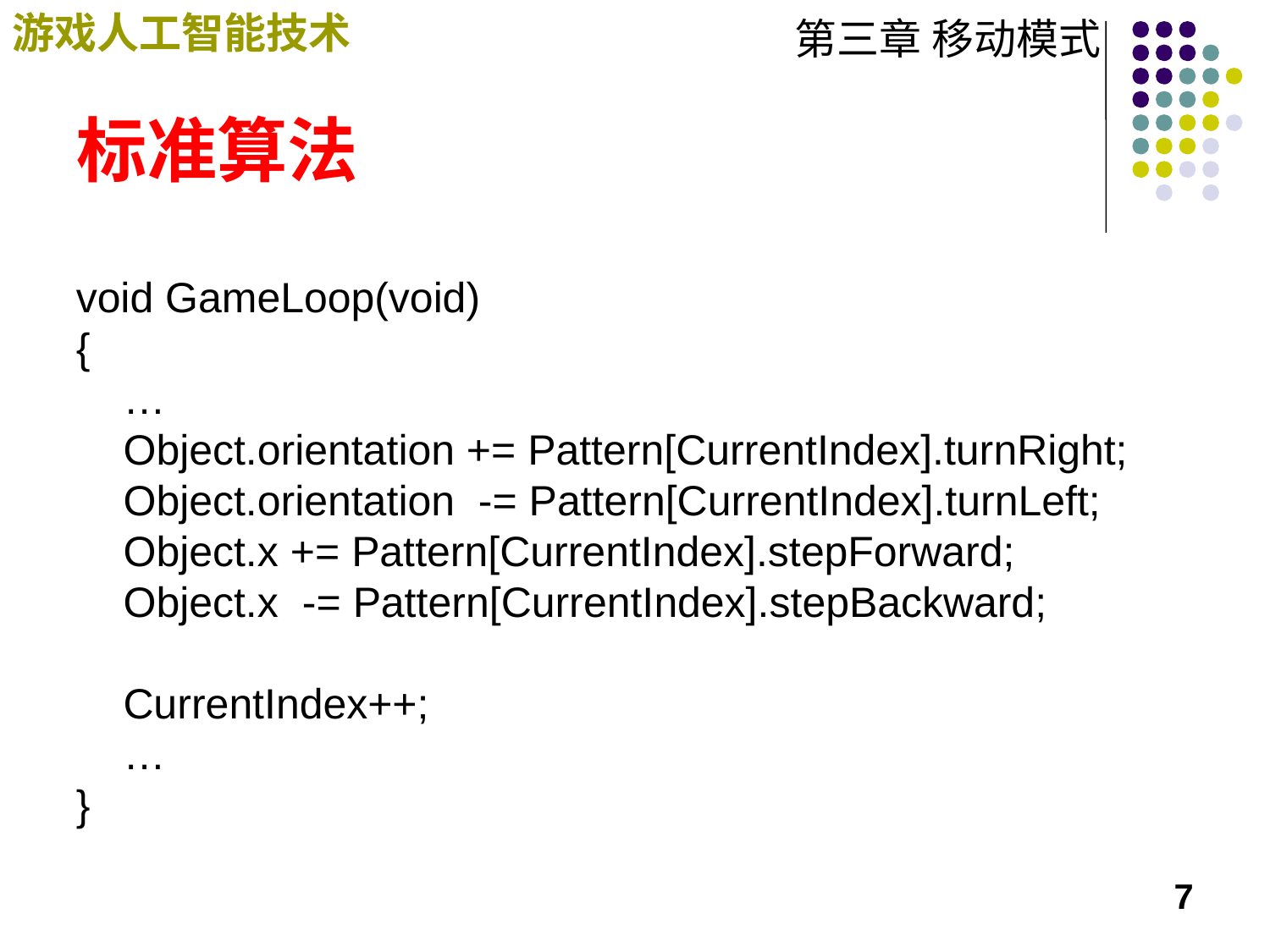

# 标准算法
void GameLoop(void)
{
    …
    Object.orientation += Pattern[CurrentIndex].turnRight;
    Object.orientation  -= Pattern[CurrentIndex].turnLeft;
    Object.x += Pattern[CurrentIndex].stepForward;
    Object.x  -= Pattern[CurrentIndex].stepBackward;

    CurrentIndex++;
    …
}
7